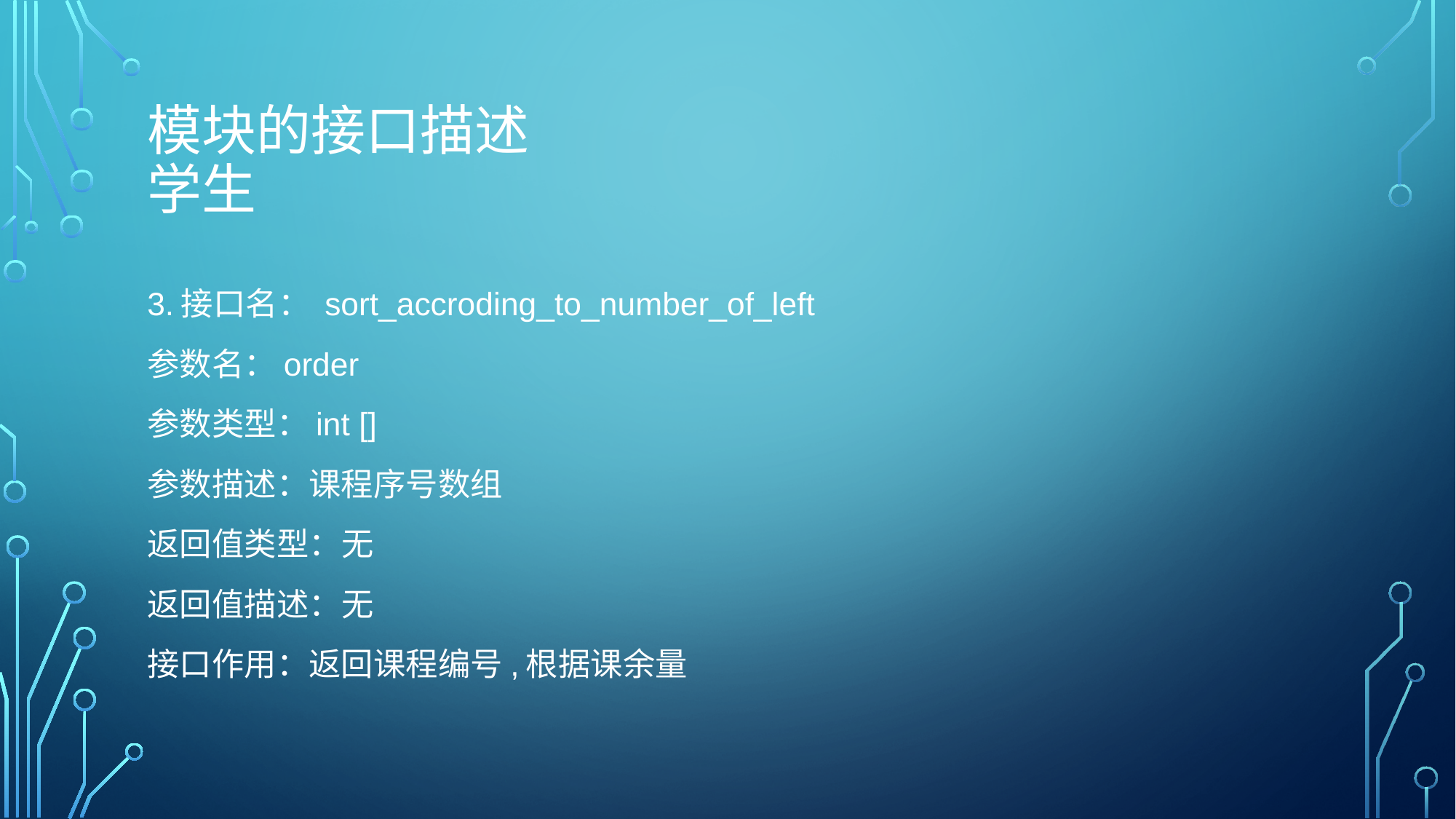

# 模块的接口描述 学生

3.接口名： sort_accroding_to_number_of_left
参数名：order
参数类型：int []
参数描述：课程序号数组
返回值类型：无
返回值描述：无
接口作用：返回课程编号,根据课余量